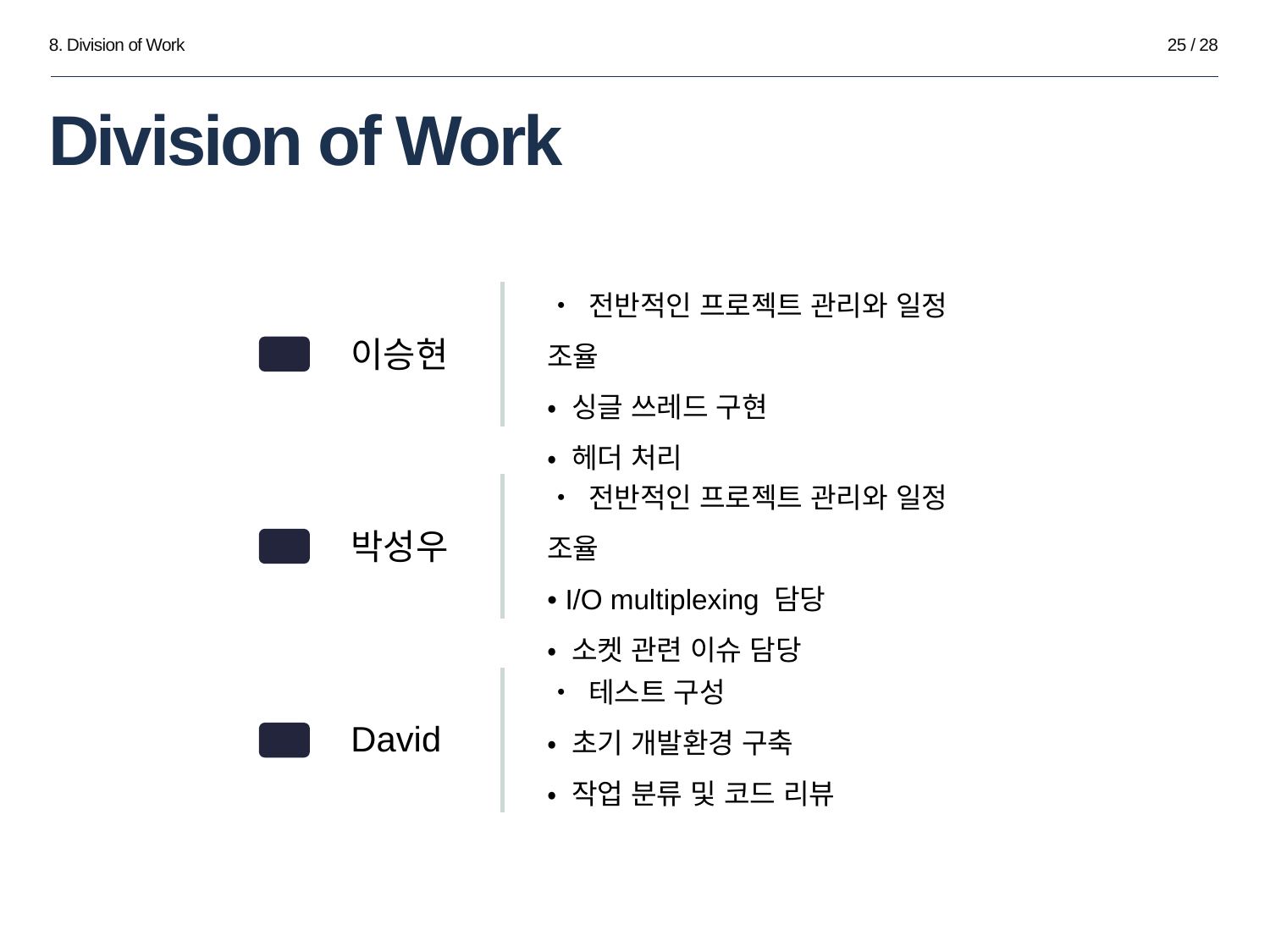

8. Division of Work
25 / 28
# Division of Work
• 전반적인 프로젝트 관리와 일정 조율
• 싱글 쓰레드 구현
• 헤더 처리

이승현

• 전반적인 프로젝트 관리와 일정 조율
• I/O multiplexing 담당
• 소켓 관련 이슈 담당

박성우

• 테스트 구성
• 초기 개발환경 구축
• 작업 분류 및 코드 리뷰
David